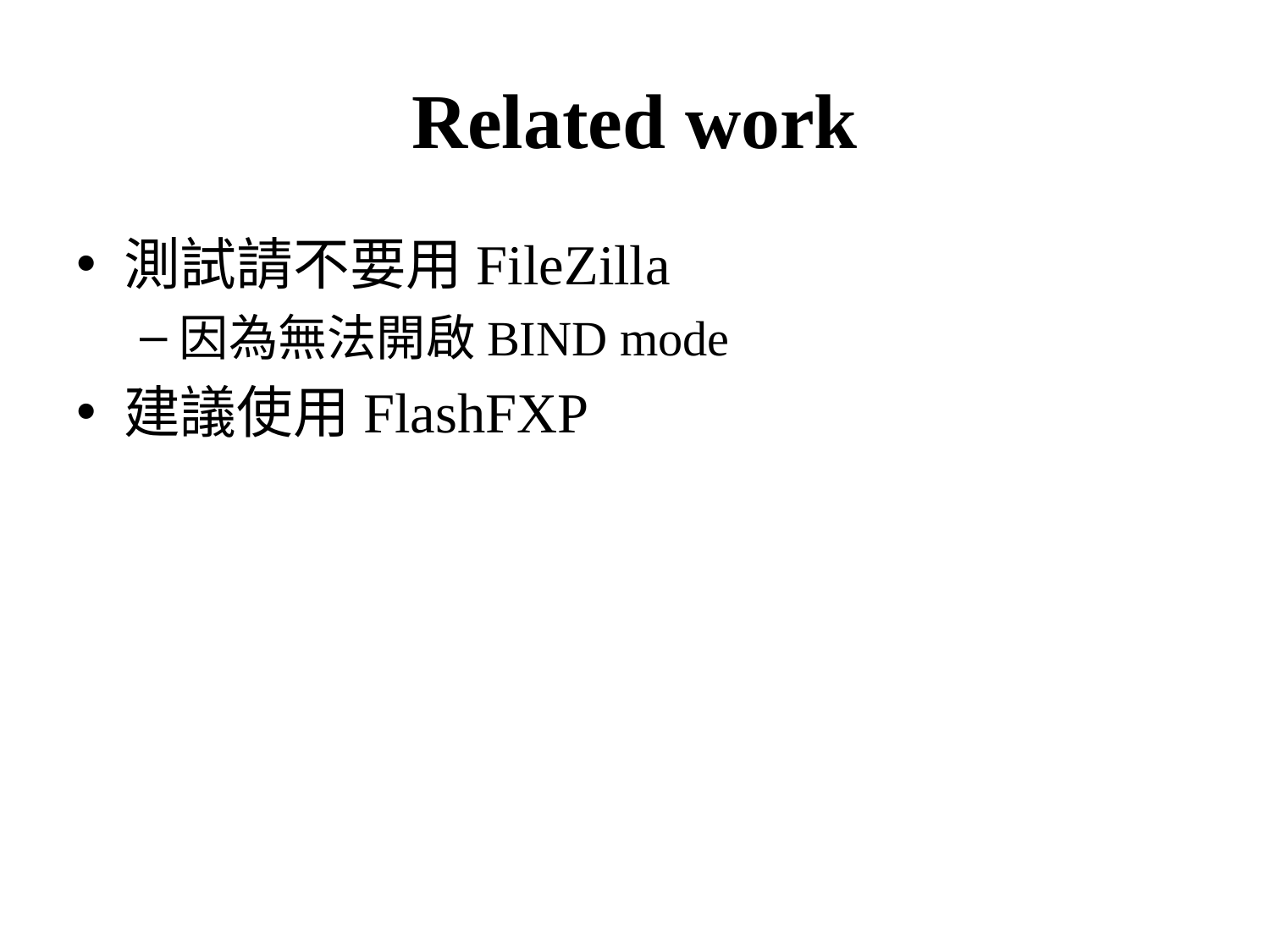

# Related work
測試請不要用FileZilla
因為無法開啟BIND mode
建議使用FlashFXP